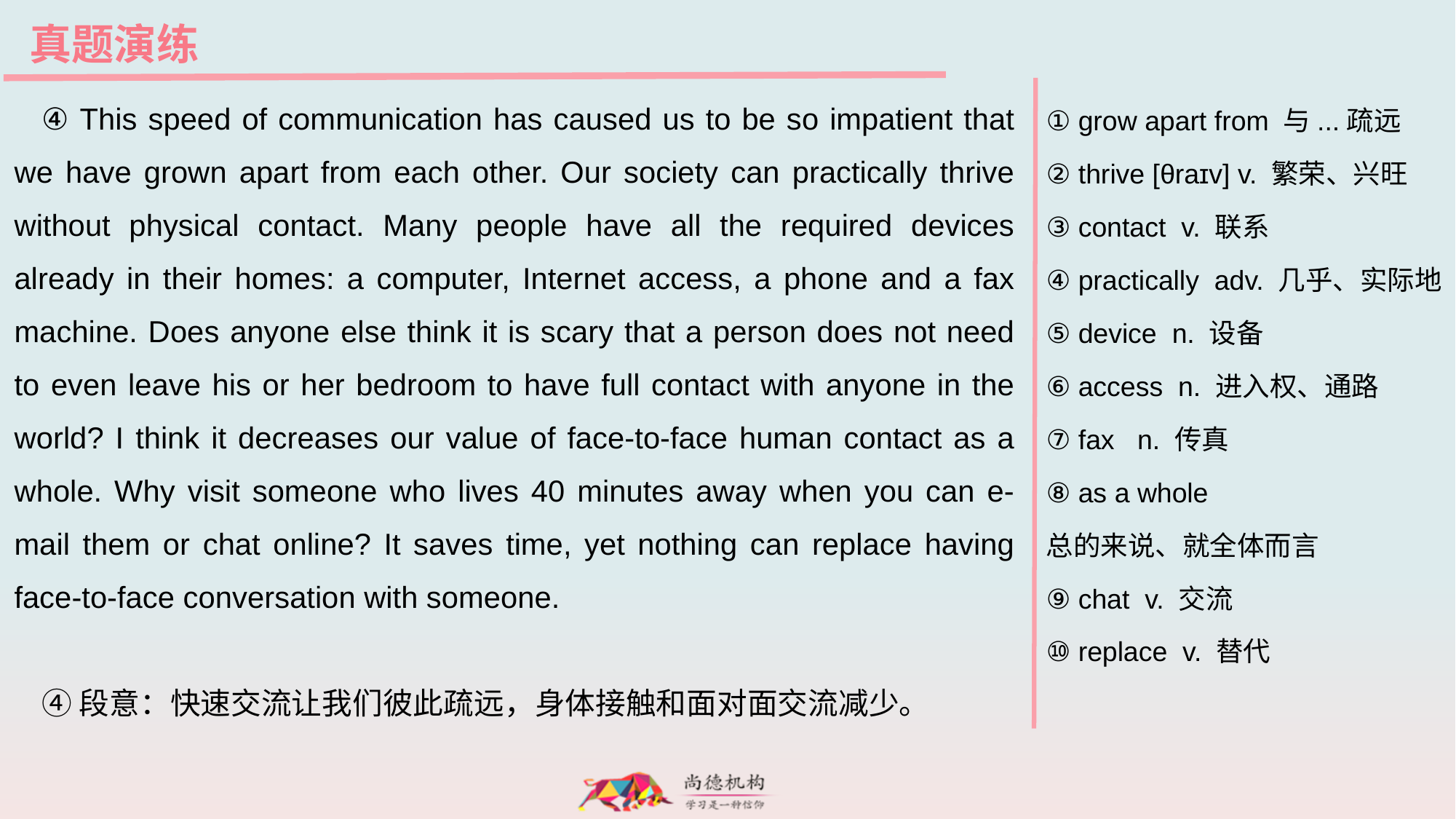

真题演练
④ This speed of communication has caused us to be so impatient that we have grown apart from each other. Our society can practically thrive without physical contact. Many people have all the required devices already in their homes: a computer, Internet access, a phone and a fax machine. Does anyone else think it is scary that a person does not need to even leave his or her bedroom to have full contact with anyone in the world? I think it decreases our value of face-to-face human contact as a whole. Why visit someone who lives 40 minutes away when you can e-mail them or chat online? It saves time, yet nothing can replace having face-to-face conversation with someone.

④段意：快速交流让我们彼此疏远，身体接触和面对面交流减少。

① grow apart from 与...疏远
② thrive [θraɪv] v. 繁荣、兴旺
③ contact  v. 联系
④ practically  adv. 几乎、实际地
⑤ device  n. 设备
⑥ access  n. 进入权、通路
⑦ fax   n. 传真
⑧ as a whole
总的来说、就全体而言
⑨ chat  v. 交流
⑩ replace  v. 替代